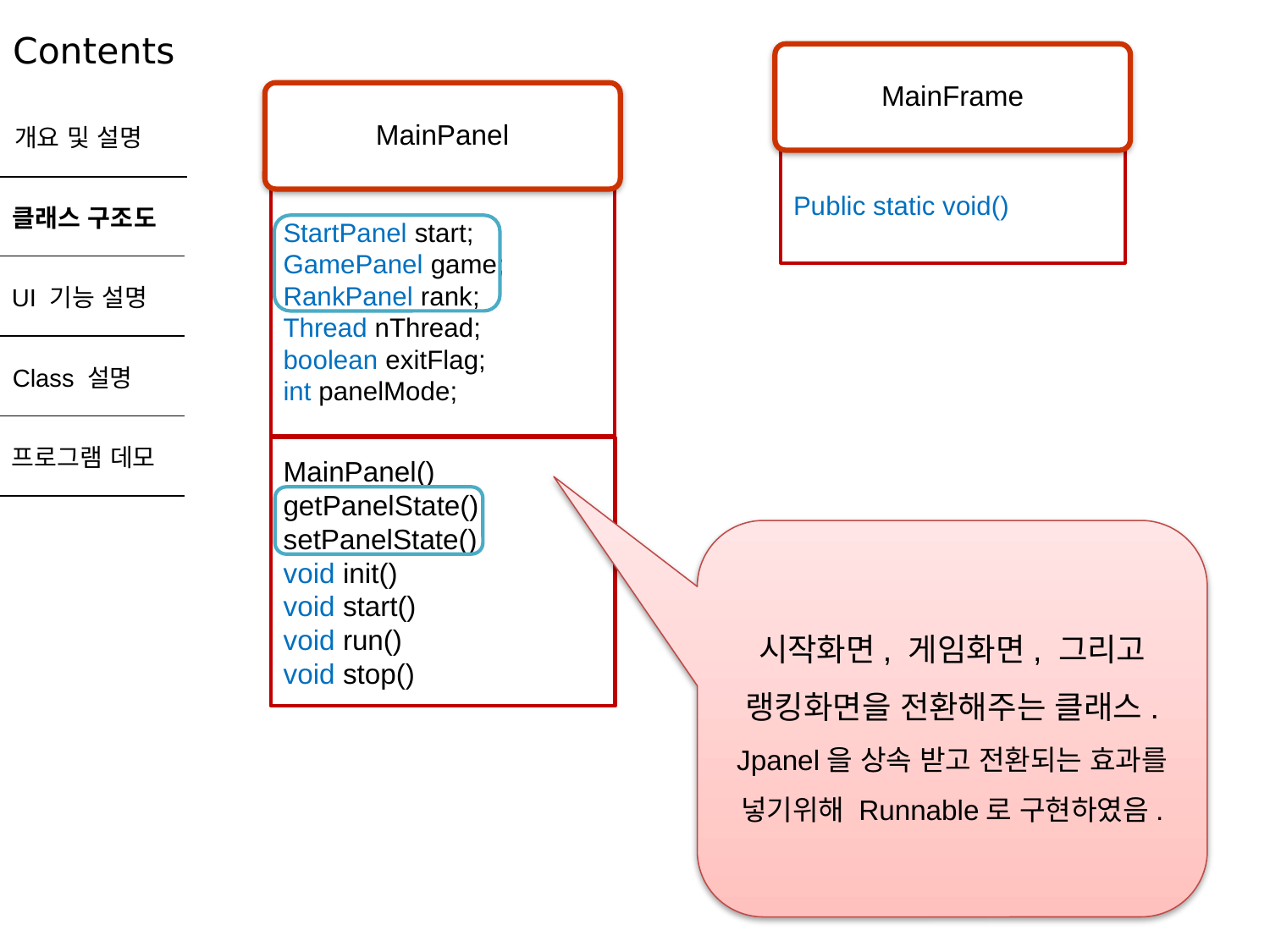

# Contents

MainFrame

MainPanel
개요 및 설명
Public static void()
StartPanel start;
GamePanel game;
RankPanel rank;
Thread nThread;
boolean exitFlag;
int panelMode;
클래스 구조도

UI 기능 설명
Class 설명
프로그램 데모
MainPanel()
getPanelState()
setPanelState()
void init()
void start()
void run()
void stop()

시작화면, 게임화면, 그리고 랭킹화면을 전환해주는 클래스.
Jpanel을 상속 받고 전환되는 효과를 넣기위해 Runnable로 구현하였음.